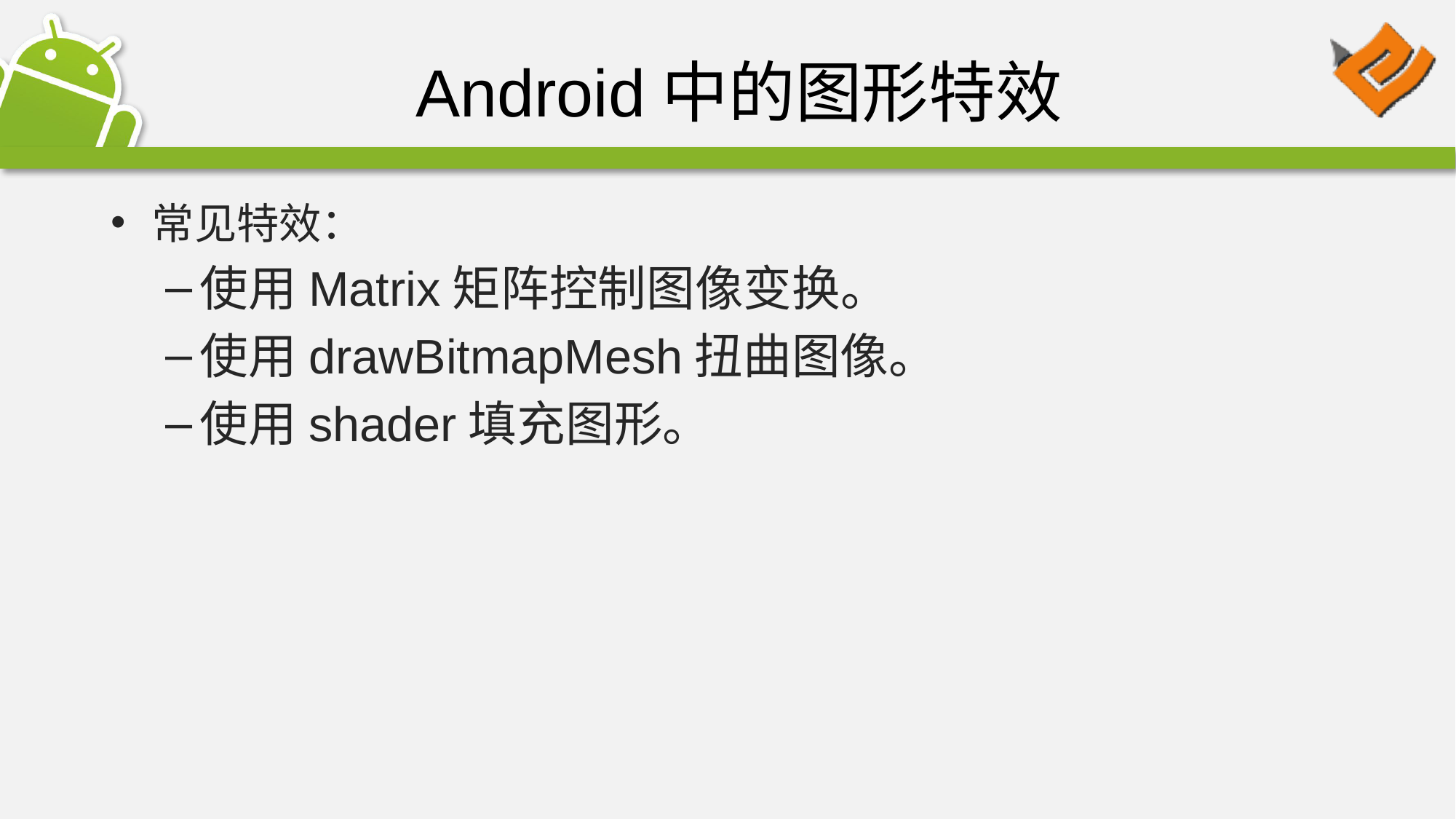

# Android中的图形特效
常见特效：
使用Matrix矩阵控制图像变换。
使用drawBitmapMesh扭曲图像。
使用shader填充图形。